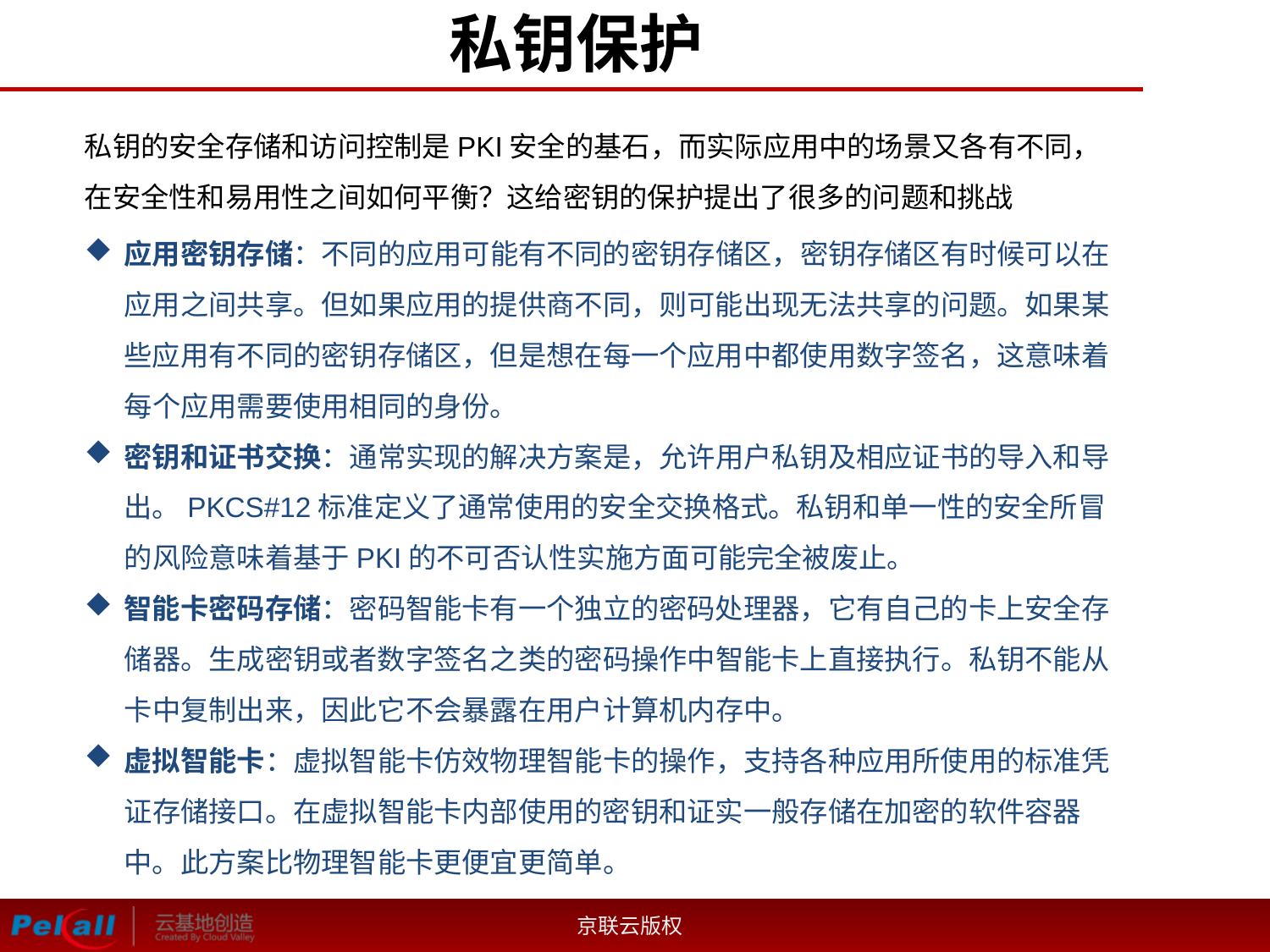

# 私钥保护
私钥的安全存储和访问控制是PKI安全的基石，而实际应用中的场景又各有不同，在安全性和易用性之间如何平衡？这给密钥的保护提出了很多的问题和挑战
应用密钥存储：不同的应用可能有不同的密钥存储区，密钥存储区有时候可以在应用之间共享。但如果应用的提供商不同，则可能出现无法共享的问题。如果某些应用有不同的密钥存储区，但是想在每一个应用中都使用数字签名，这意味着每个应用需要使用相同的身份。
密钥和证书交换：通常实现的解决方案是，允许用户私钥及相应证书的导入和导出。PKCS#12标准定义了通常使用的安全交换格式。私钥和单一性的安全所冒的风险意味着基于PKI的不可否认性实施方面可能完全被废止。
智能卡密码存储：密码智能卡有一个独立的密码处理器，它有自己的卡上安全存储器。生成密钥或者数字签名之类的密码操作中智能卡上直接执行。私钥不能从卡中复制出来，因此它不会暴露在用户计算机内存中。
虚拟智能卡：虚拟智能卡仿效物理智能卡的操作，支持各种应用所使用的标准凭证存储接口。在虚拟智能卡内部使用的密钥和证实一般存储在加密的软件容器中。此方案比物理智能卡更便宜更简单。